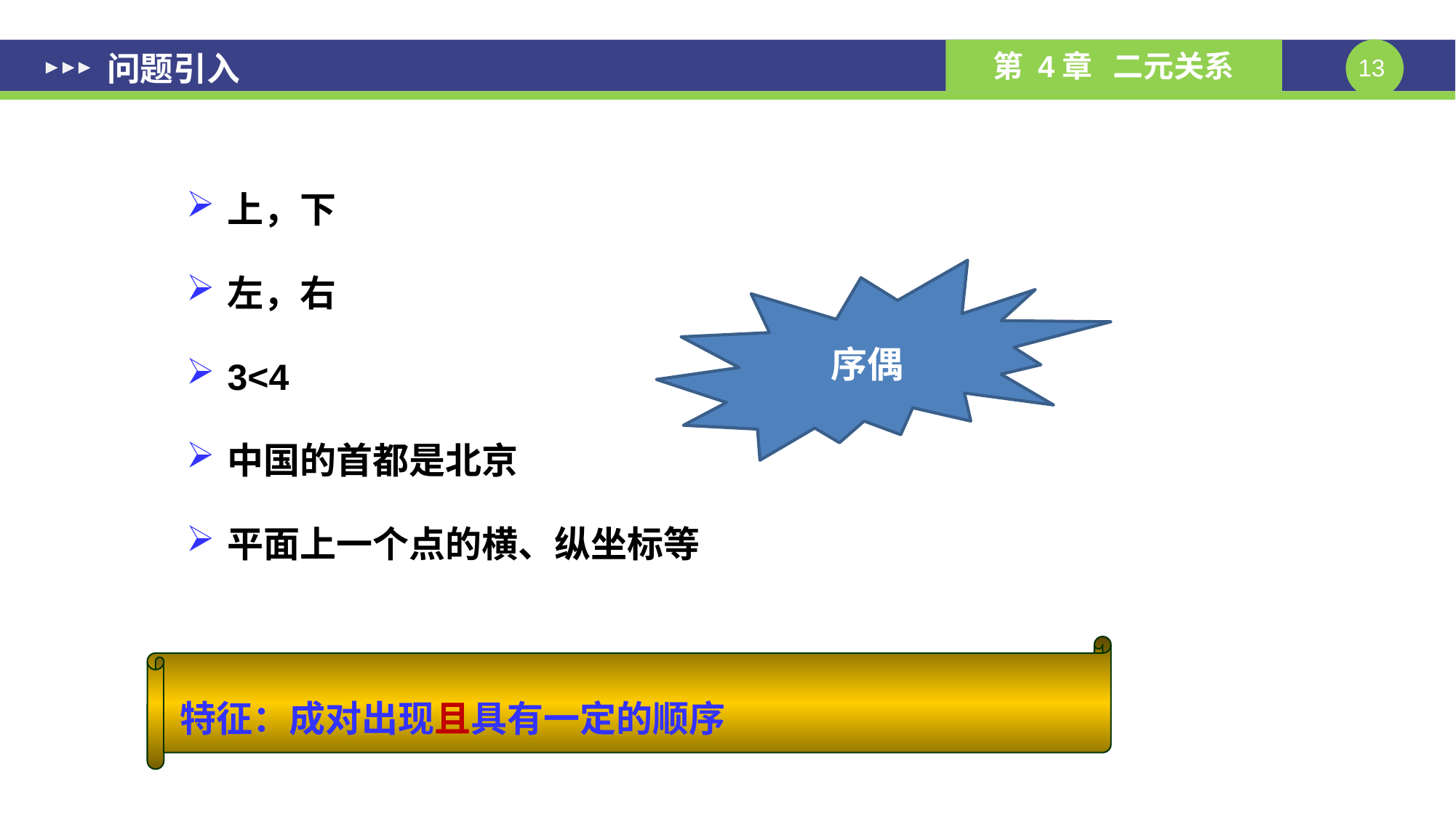

# 问题引入
上，下
左，右
3<4
中国的首都是北京
平面上一个点的横、纵坐标等
序偶

特征：成对出现且具有一定的顺序